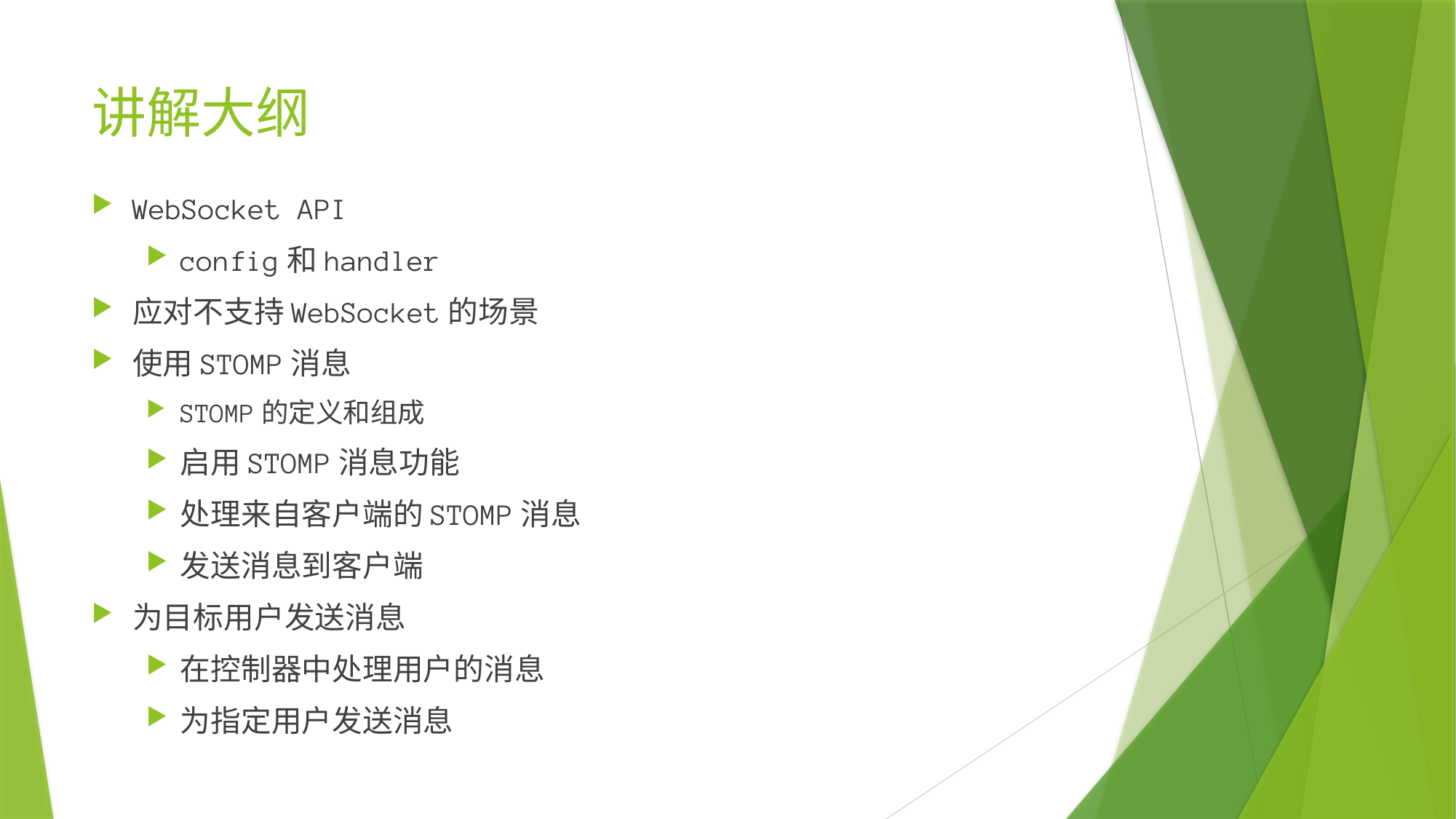

# 讲解大纲
WebSocket API
config和handler
应对不支持WebSocket的场景
使用STOMP消息
STOMP的定义和组成
启用STOMP消息功能
处理来自客户端的STOMP消息
发送消息到客户端
为目标用户发送消息
在控制器中处理用户的消息
为指定用户发送消息